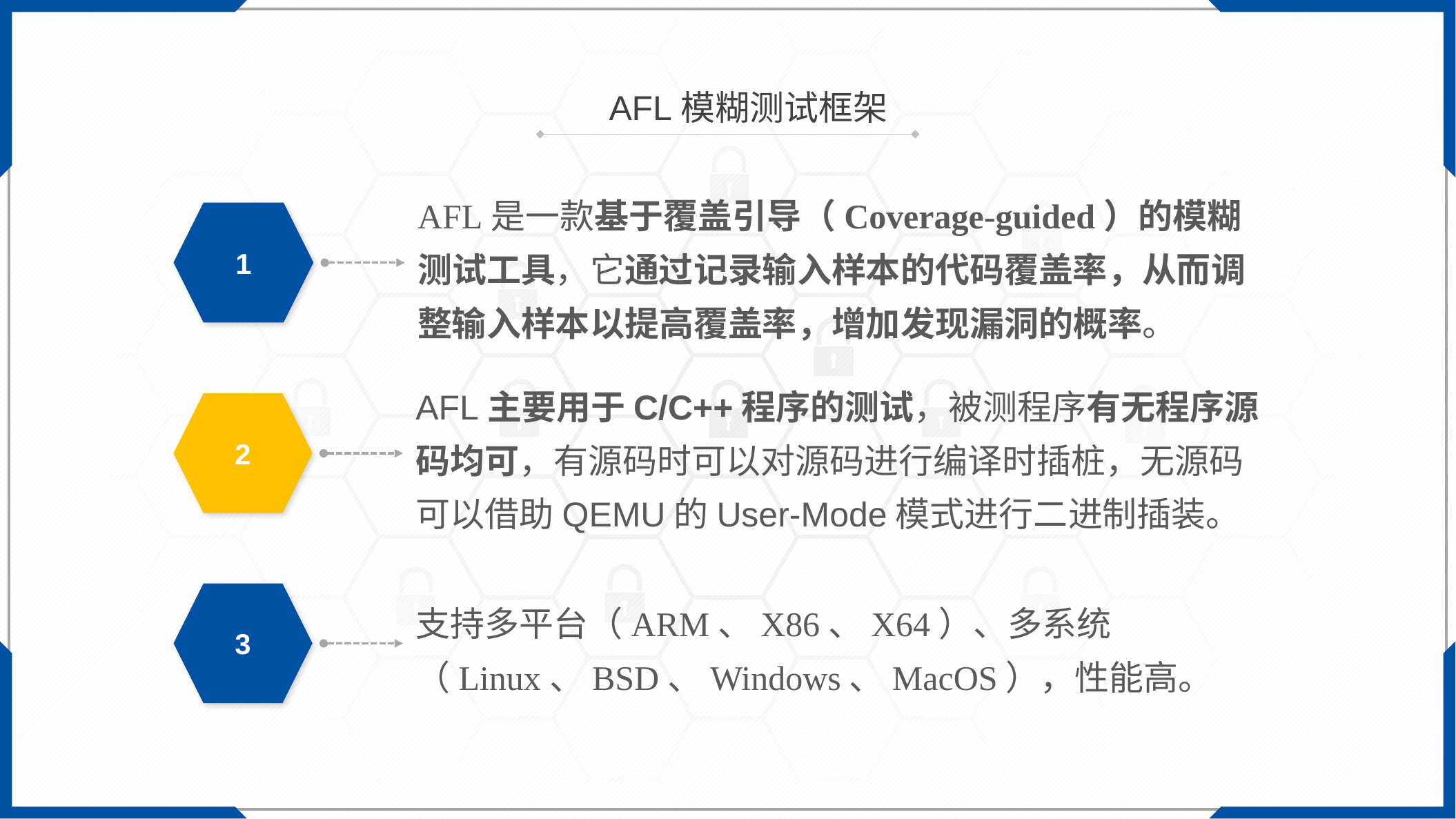

AFL模糊测试框架
AFL是一款基于覆盖引导（Coverage-guided）的模糊测试工具，它通过记录输入样本的代码覆盖率，从而调整输入样本以提高覆盖率，增加发现漏洞的概率。
1
AFL主要用于C/C++程序的测试，被测程序有无程序源码均可，有源码时可以对源码进行编译时插桩，无源码可以借助QEMU的User-Mode模式进行二进制插装。
2
3
支持多平台（ARM、X86、X64）、多系统（Linux、BSD、Windows、MacOS），性能高。